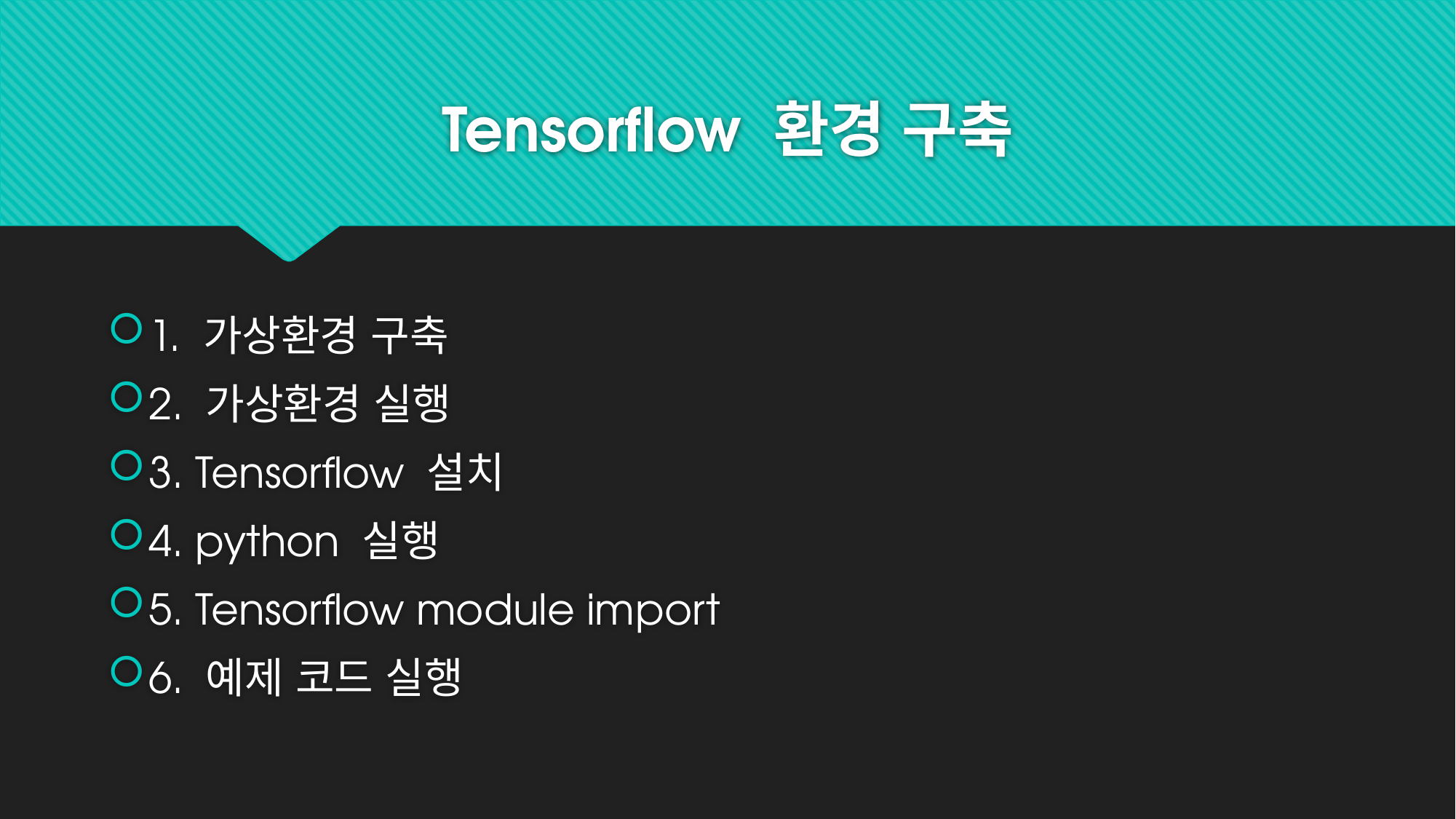

# Tensorflow 환경 구축
1. 가상환경 구축
2. 가상환경 실행
3. Tensorflow 설치
4. python 실행
5. Tensorflow module import
6. 예제 코드 실행